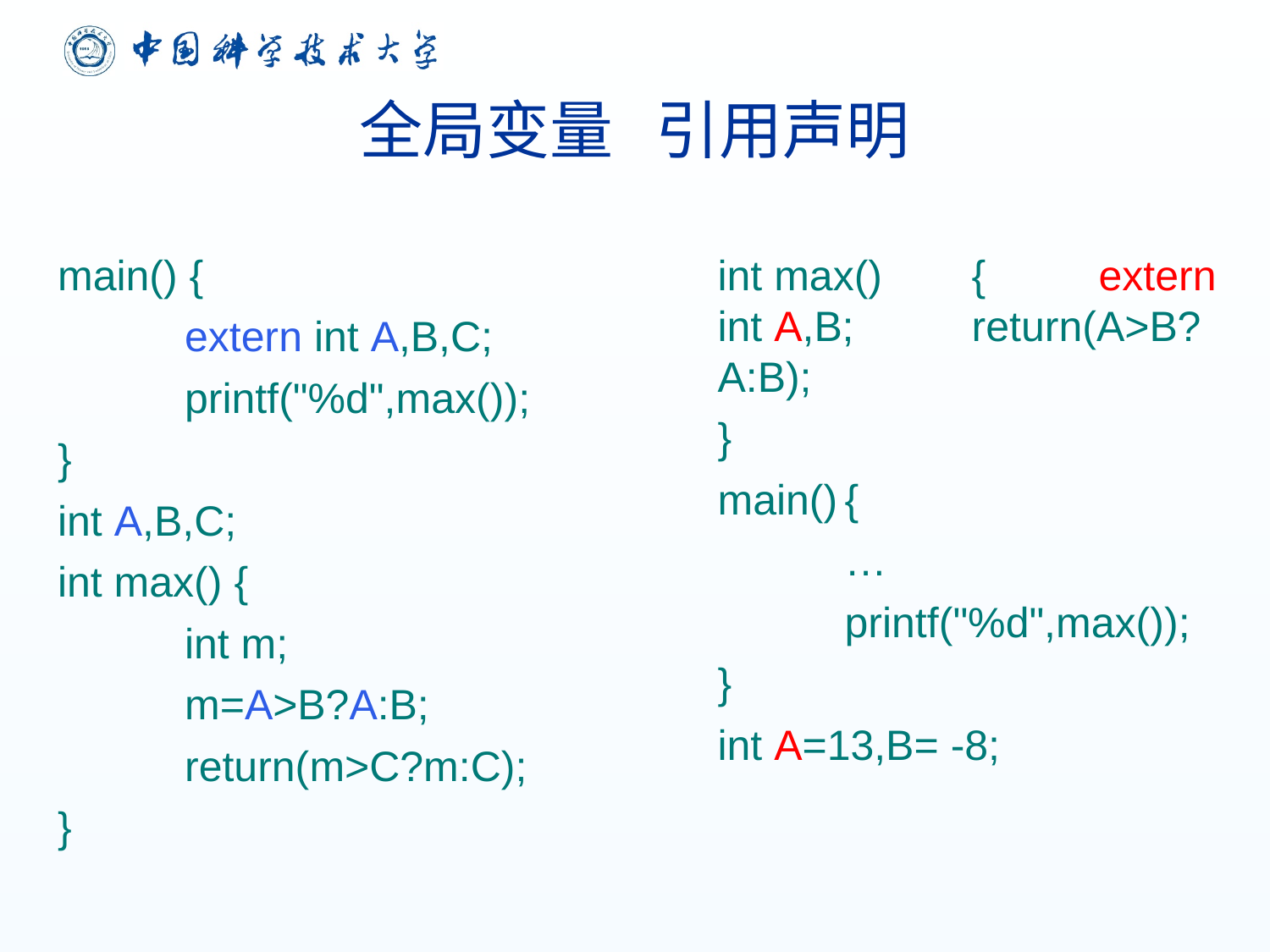

# 全局变量   引用声明
main() {
	extern int A,B,C;
	printf("%d",max());
}
int A,B,C;
int max() {
	int m;
	m=A>B?A:B;
	return(m>C?m:C);
}
int max()	{	extern int A,B; 	return(A>B?A:B);
}
main()	{
	…
	printf("%d",max());
}
int A=13,B= -8;